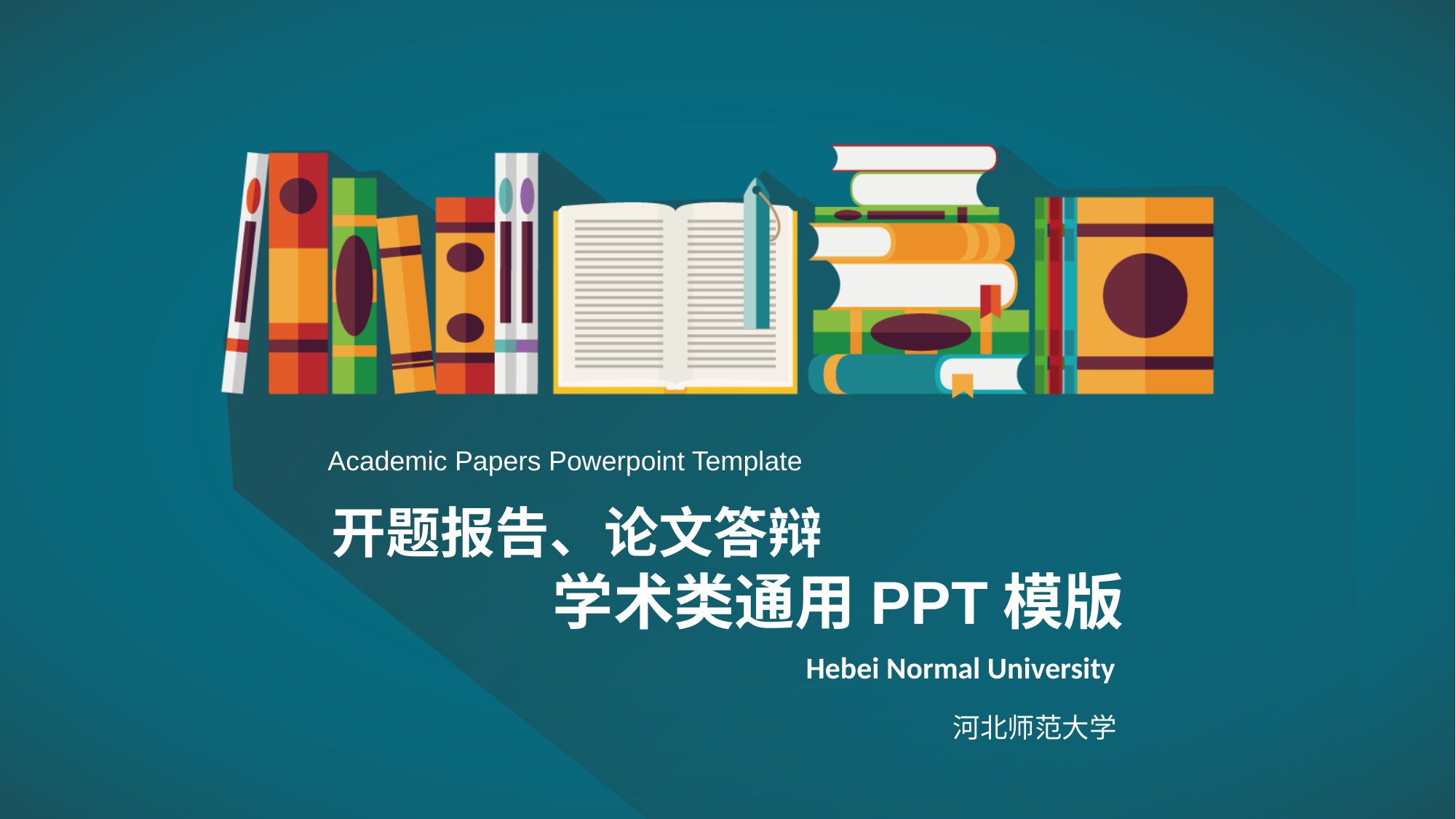

Academic Papers Powerpoint Template
开题报告、论文答辩
               学术类通用PPT模版
Hebei Normal University
河北师范大学